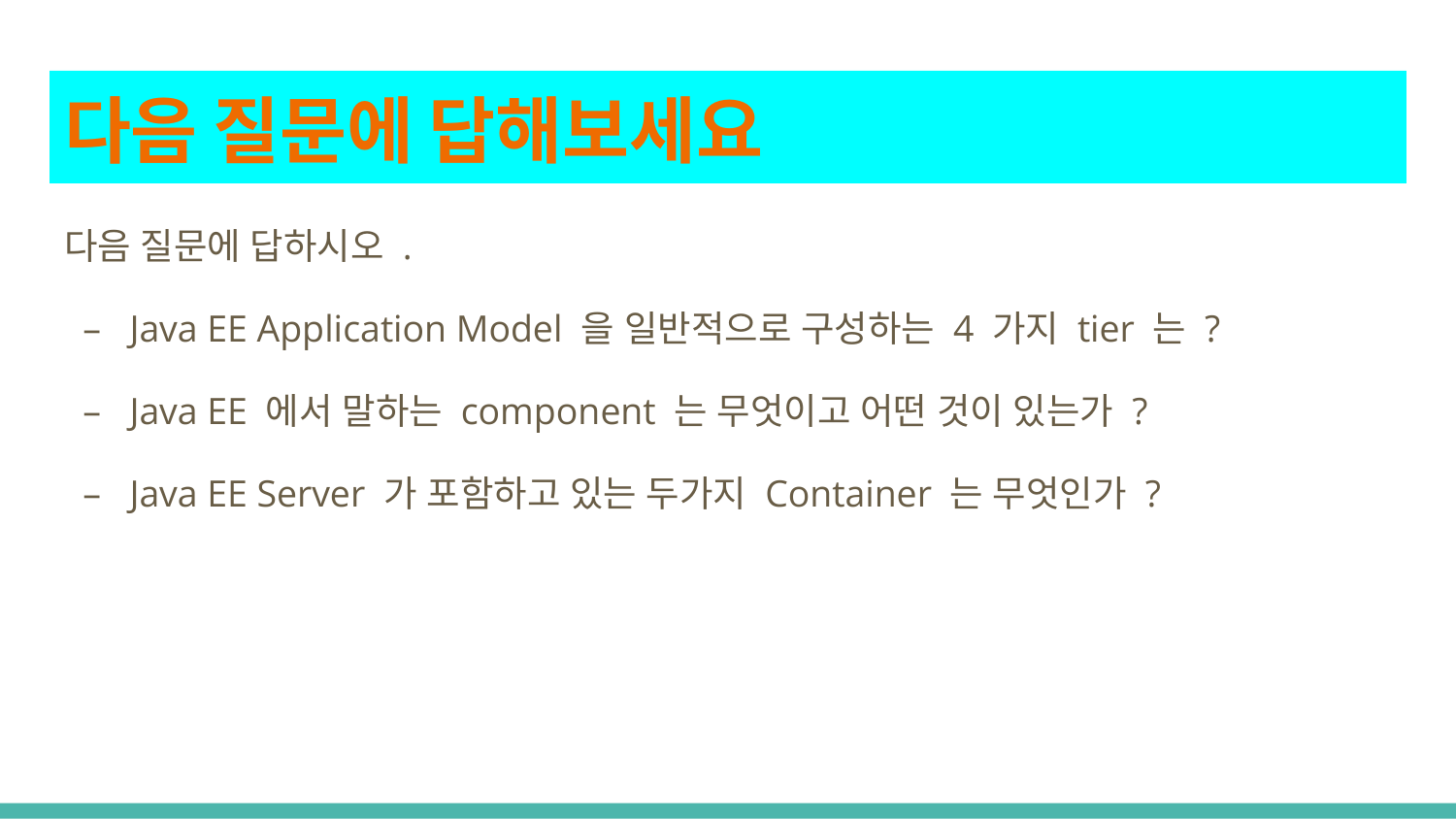

# 다음 질문에 답해보세요
다음 질문에 답하시오 .
  –   Java EE Application Model 을 일반적으로 구성하는 4 가지 tier 는 ?
  –   Java EE 에서 말하는 component 는 무엇이고 어떤 것이 있는가 ?
  –   Java EE Server 가 포함하고 있는 두가지 Container 는 무엇인가 ?